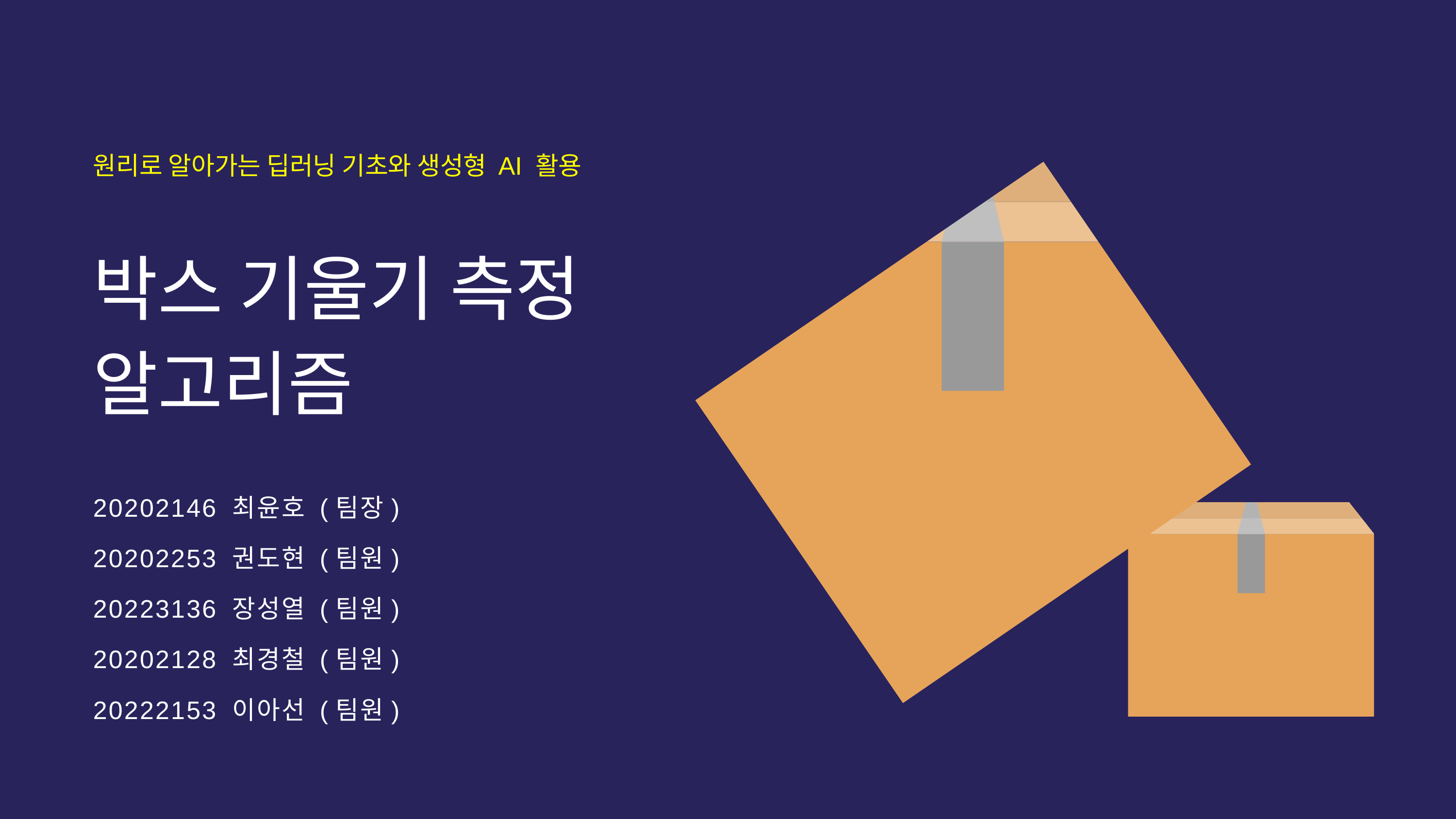

원리로 알아가는 딥러닝 기초와 생성형 AI 활용

박스 기울기 측정
알고리즘
20202146 최윤호 (팀장)
20202253 권도현 (팀원)
20223136 장성열 (팀원)
20202128 최경철 (팀원)
20222153 이아선 (팀원)